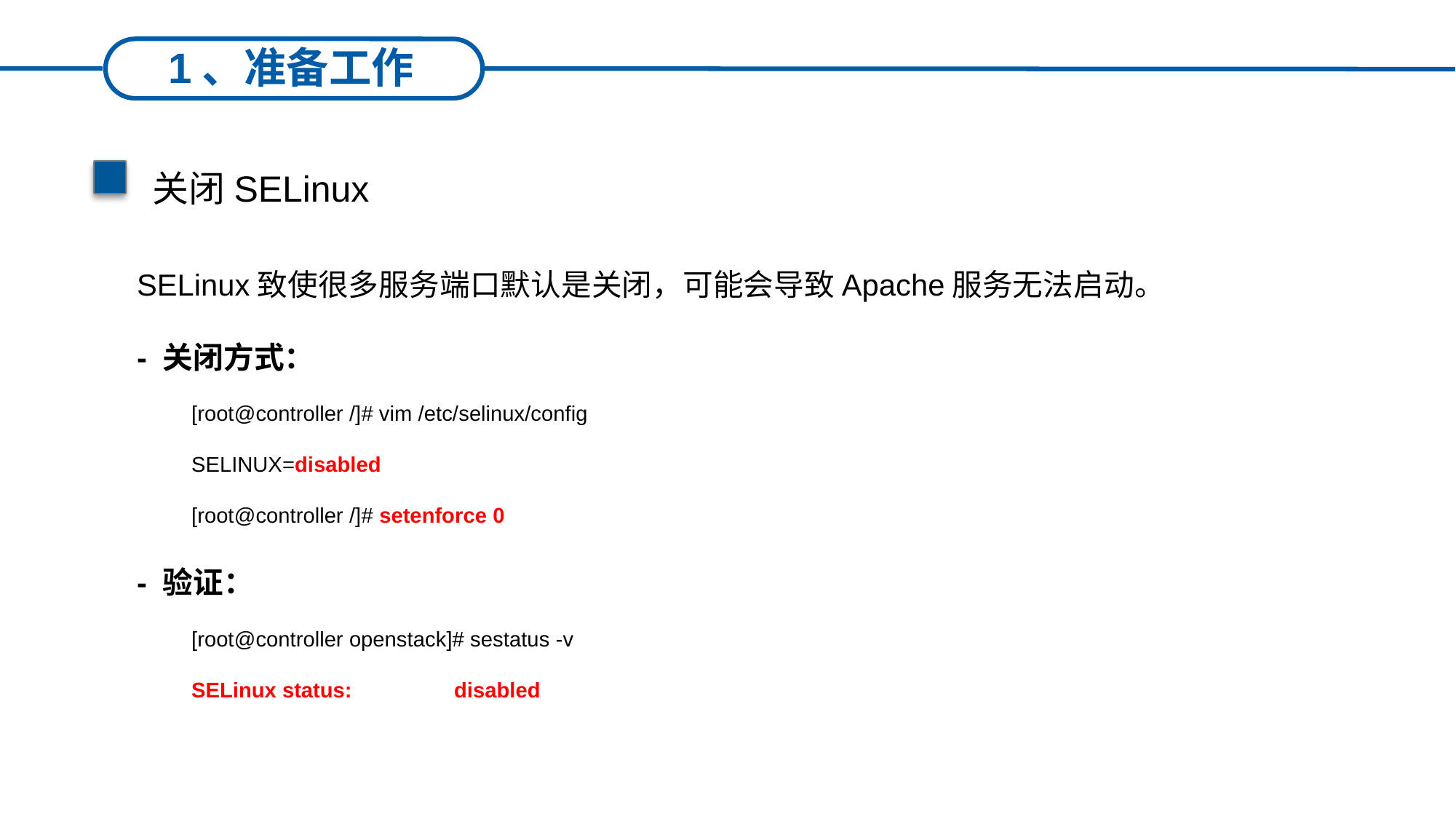

1、准备工作

1、当前进度
关闭SELinux

SELinux致使很多服务端口默认是关闭，可能会导致Apache服务无法启动。
- 关闭方式：
[root@controller /]# vim /etc/selinux/config
SELINUX=disabled
[root@controller /]# setenforce 0
- 验证：
[root@controller openstack]# sestatus -v
SELinux status:                 disabled